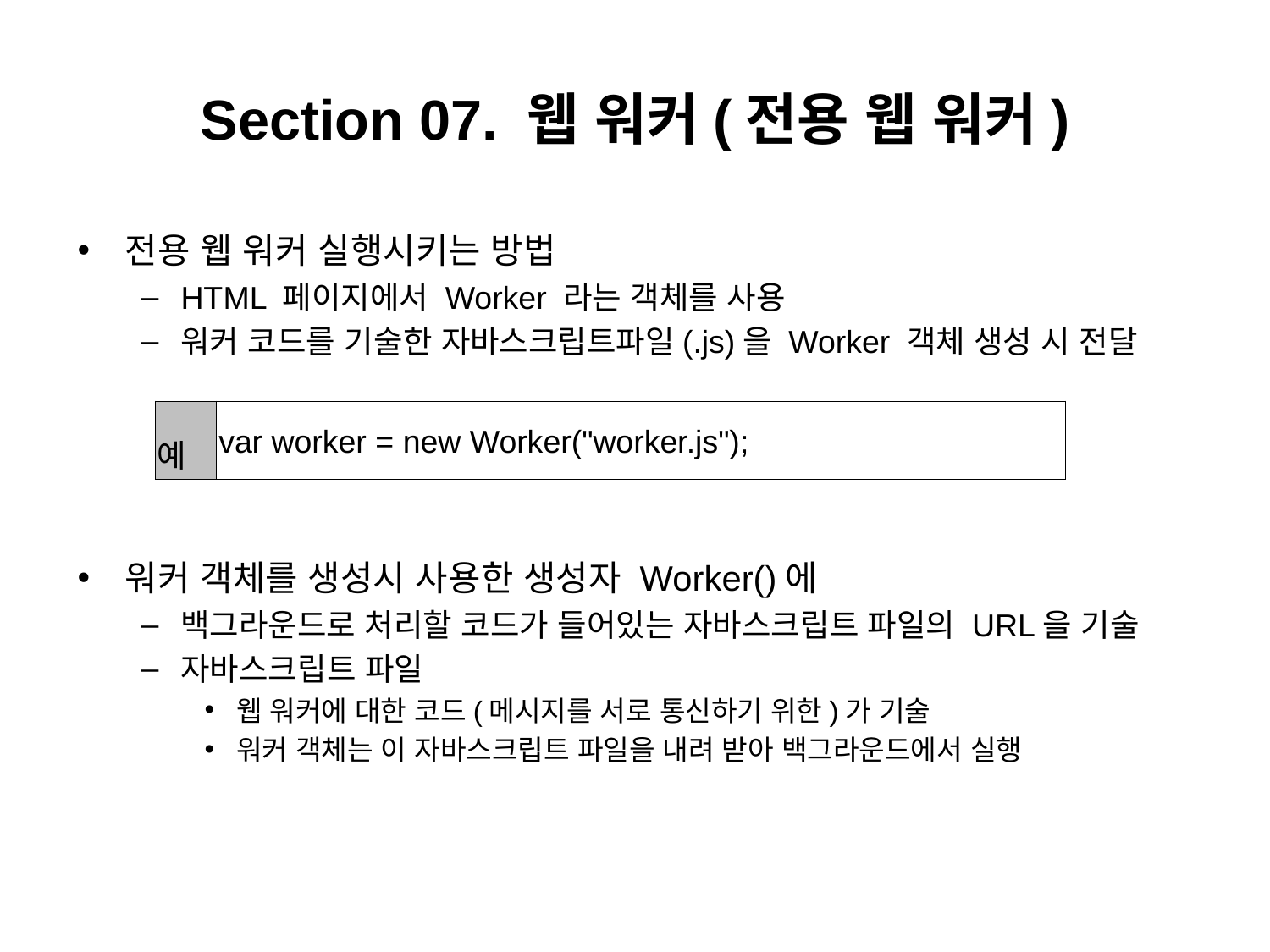

# Section 07. 웹 워커(전용 웹 워커)
전용 웹 워커 실행시키는 방법
HTML 페이지에서 Worker 라는 객체를 사용
워커 코드를 기술한 자바스크립트파일(.js)을 Worker 객체 생성 시 전달

워커 객체를 생성시 사용한 생성자 Worker()에
백그라운드로 처리할 코드가 들어있는 자바스크립트 파일의 URL을 기술
자바스크립트 파일
웹 워커에 대한 코드(메시지를 서로 통신하기 위한)가 기술
워커 객체는 이 자바스크립트 파일을 내려 받아 백그라운드에서 실행

| 예 | var worker = new Worker("worker.js"); |
| --- | --- |